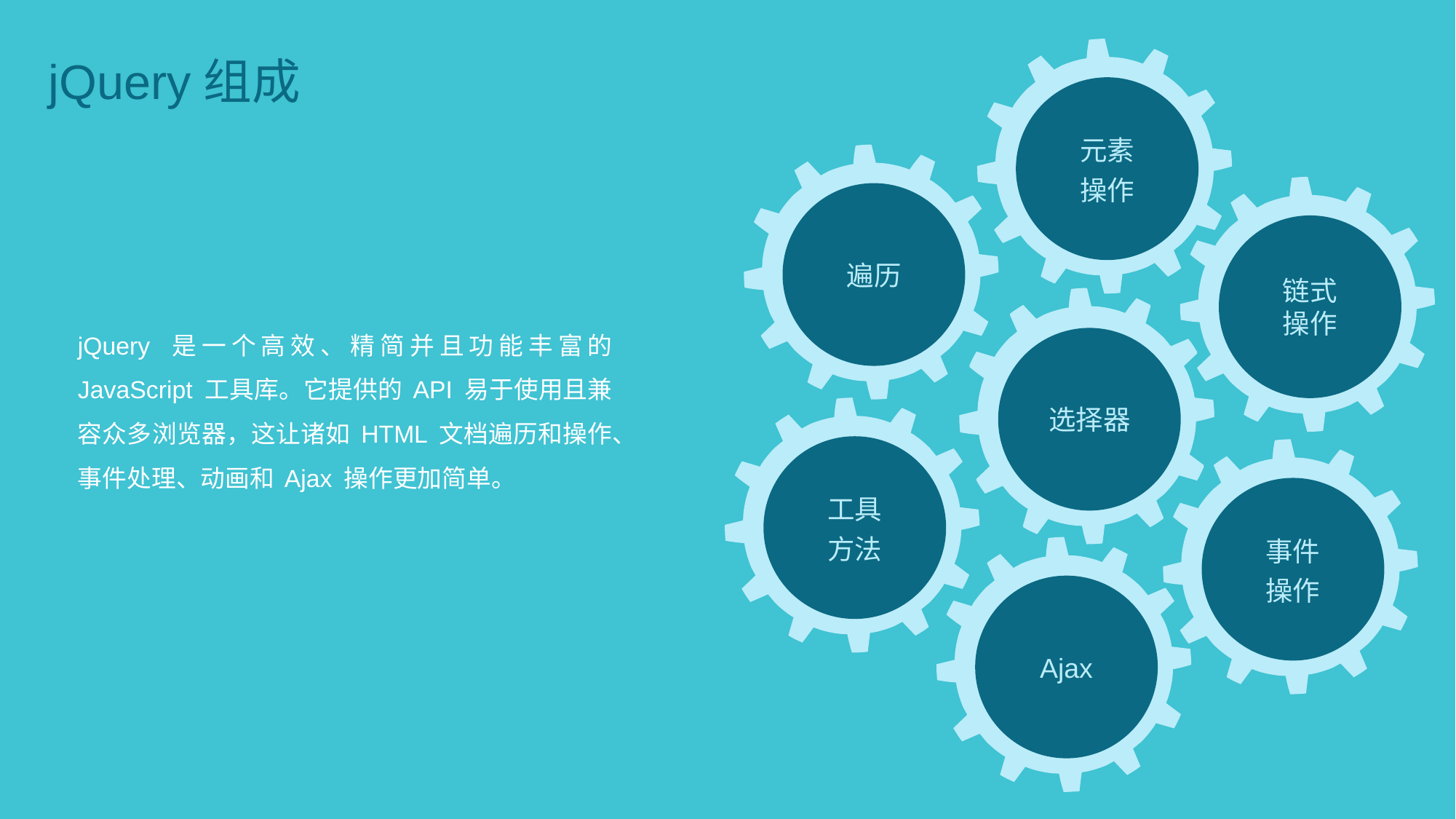

jQuery组成

元素
操作

遍历

链式
操作

选择器

选择器
jQuery 是一个高效、精简并且功能丰富的 JavaScript 工具库。它提供的 API 易于使用且兼容众多浏览器，这让诸如 HTML 文档遍历和操作、事件处理、动画和 Ajax 操作更加简单。

工具
方法

事件
操作

Ajax